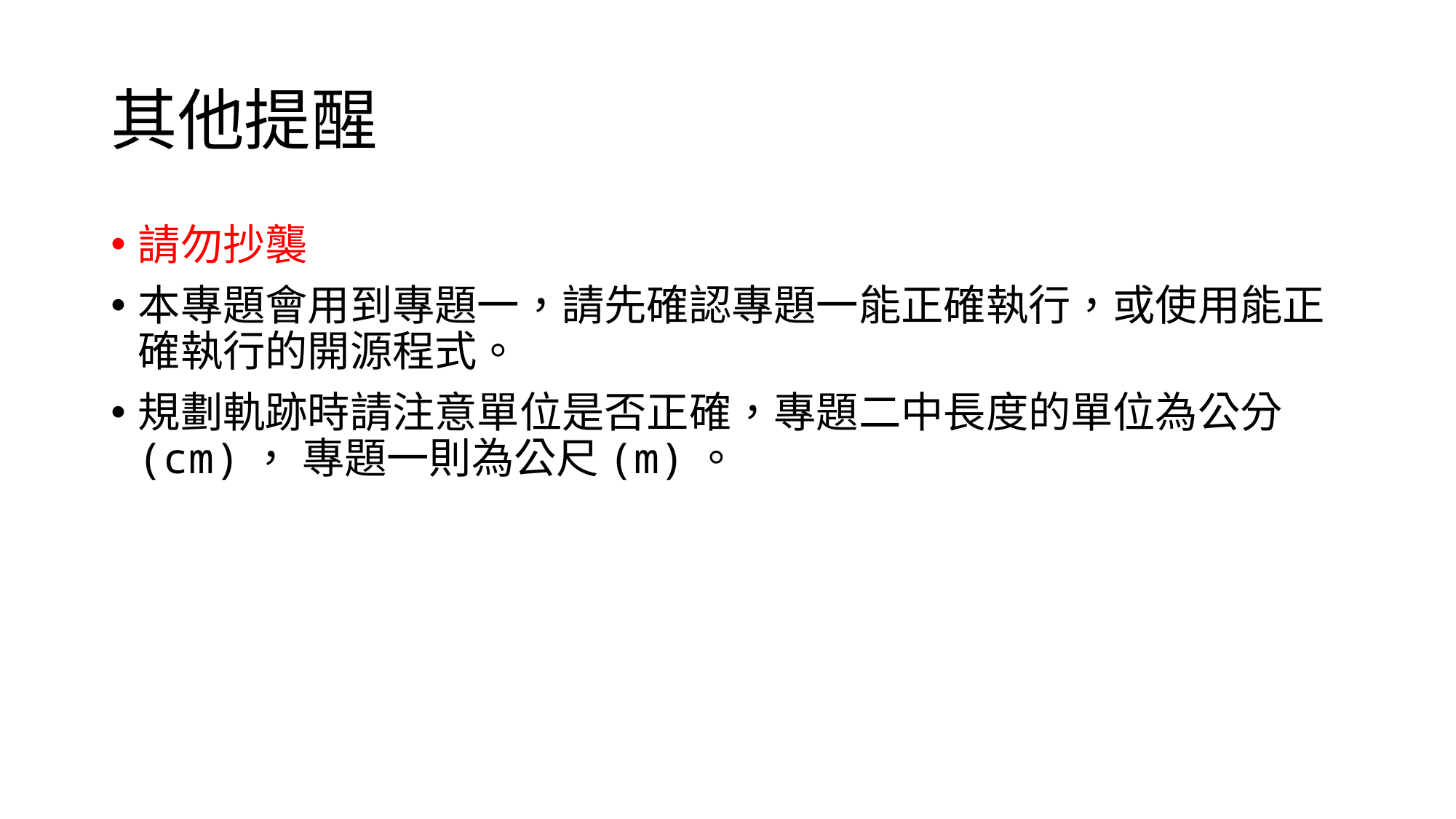

# 其他提醒
請勿抄襲
本專題會用到專題一，請先確認專題一能正確執行，或使用能正確執行的開源程式。
規劃軌跡時請注意單位是否正確，專題二中長度的單位為公分(cm)， 專題一則為公尺(m)。